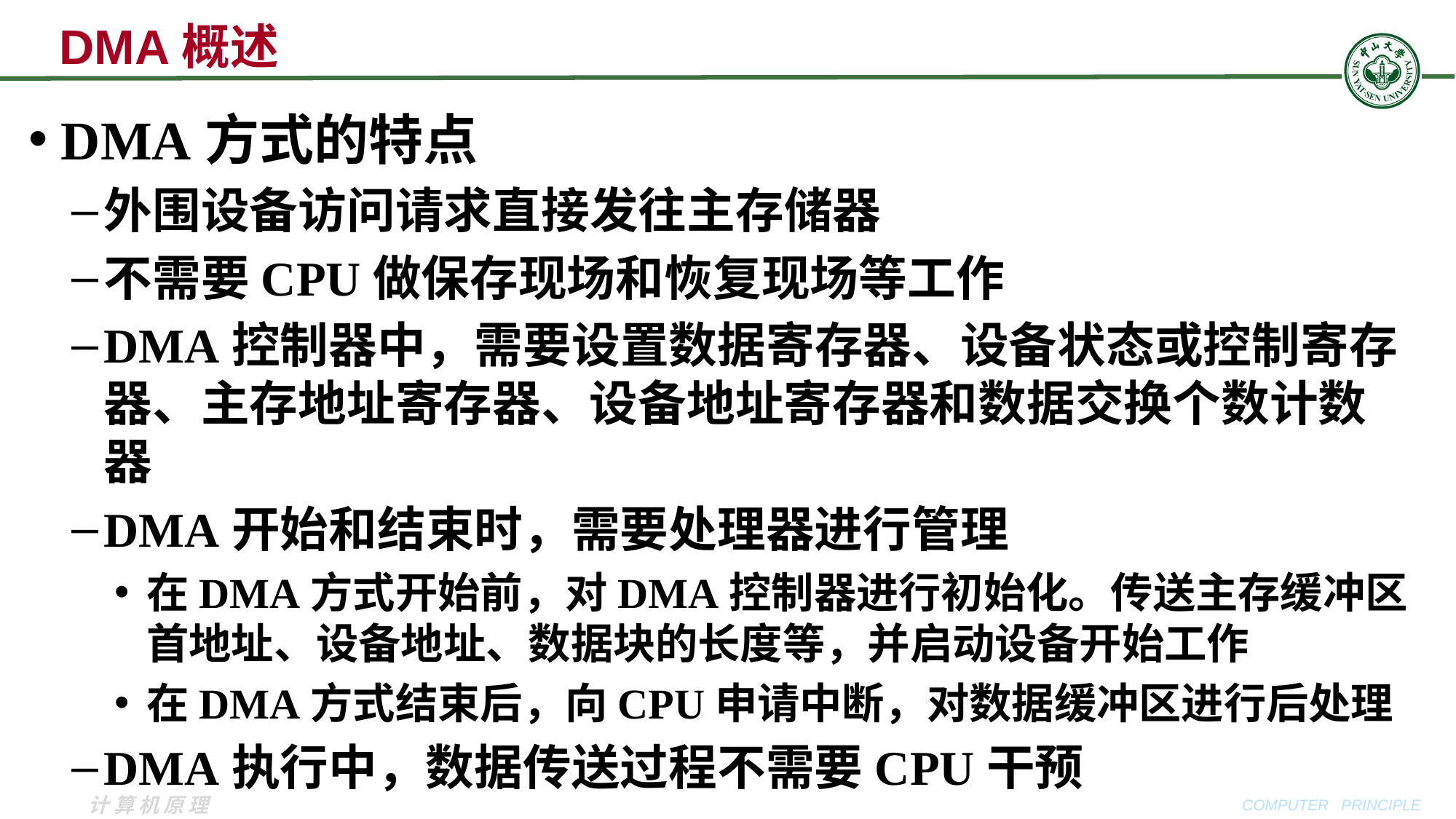

DMA概述
DMA方式的特点
外围设备访问请求直接发往主存储器
不需要CPU做保存现场和恢复现场等工作
DMA控制器中，需要设置数据寄存器、设备状态或控制寄存器、主存地址寄存器、设备地址寄存器和数据交换个数计数器
DMA开始和结束时，需要处理器进行管理
在DMA方式开始前，对DMA控制器进行初始化。传送主存缓冲区首地址、设备地址、数据块的长度等，并启动设备开始工作
在DMA方式结束后，向CPU申请中断，对数据缓冲区进行后处理
DMA执行中，数据传送过程不需要CPU干预